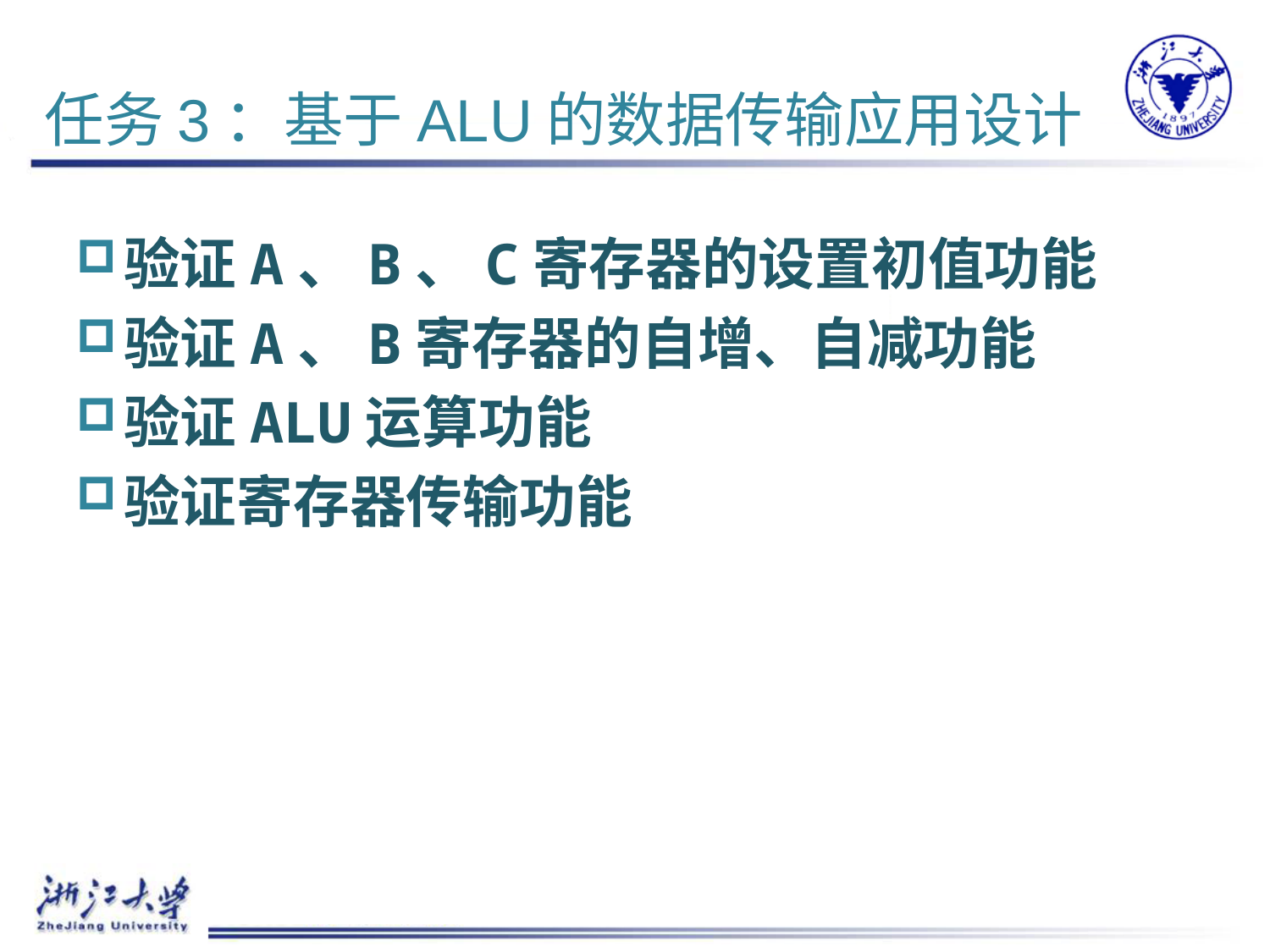

# 任务3：基于ALU的数据传输应用设计
验证A、B、C寄存器的设置初值功能
验证A、B寄存器的自增、自减功能
验证ALU运算功能
验证寄存器传输功能